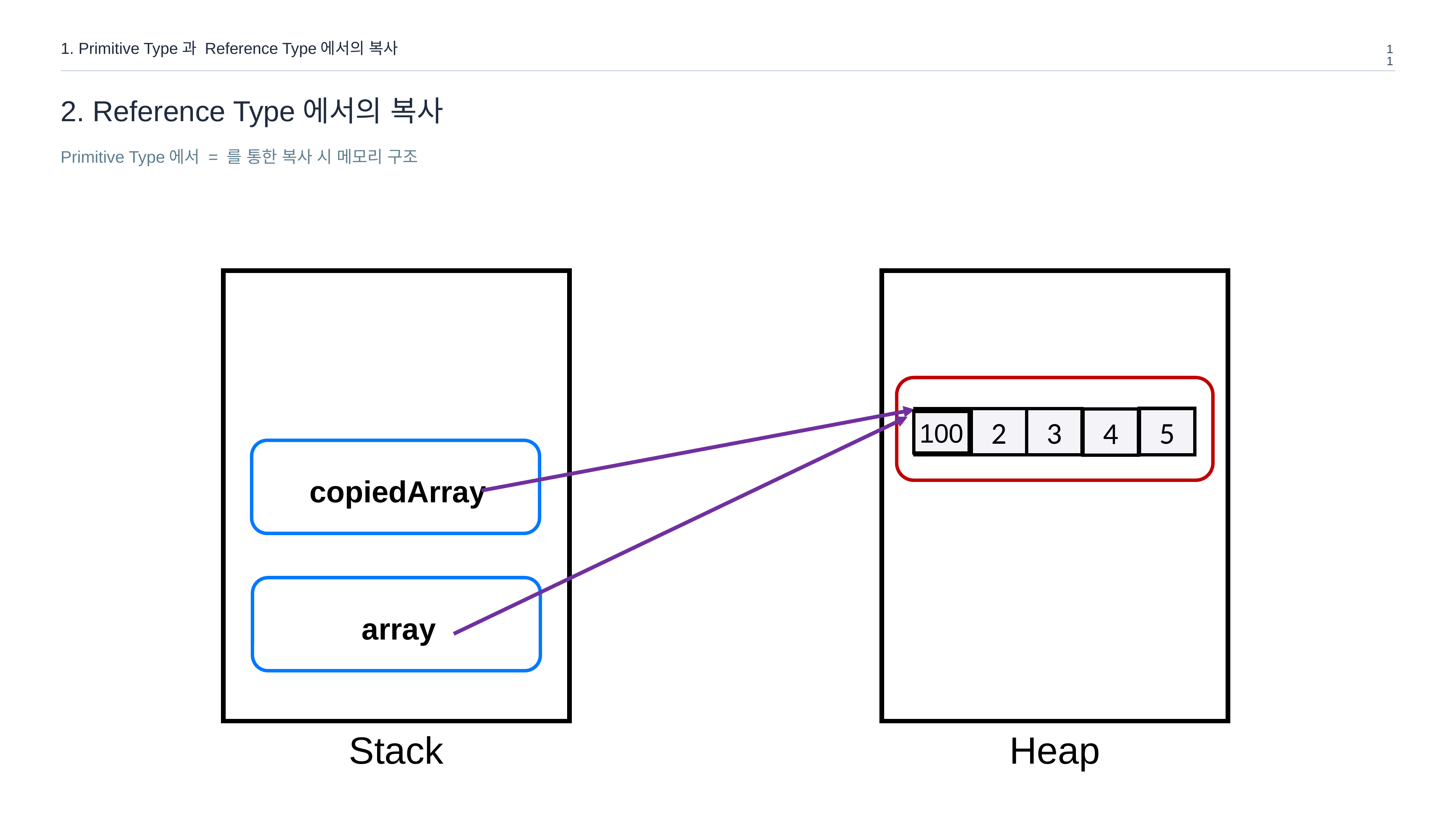

1. Primitive Type과 Reference Type에서의 복사
11
# 2. Reference Type에서의 복사
Primitive Type에서 = 를 통한 복사 시 메모리 구조

5
2
3
1
4
100

 copiedArray

 array
Stack
Heap